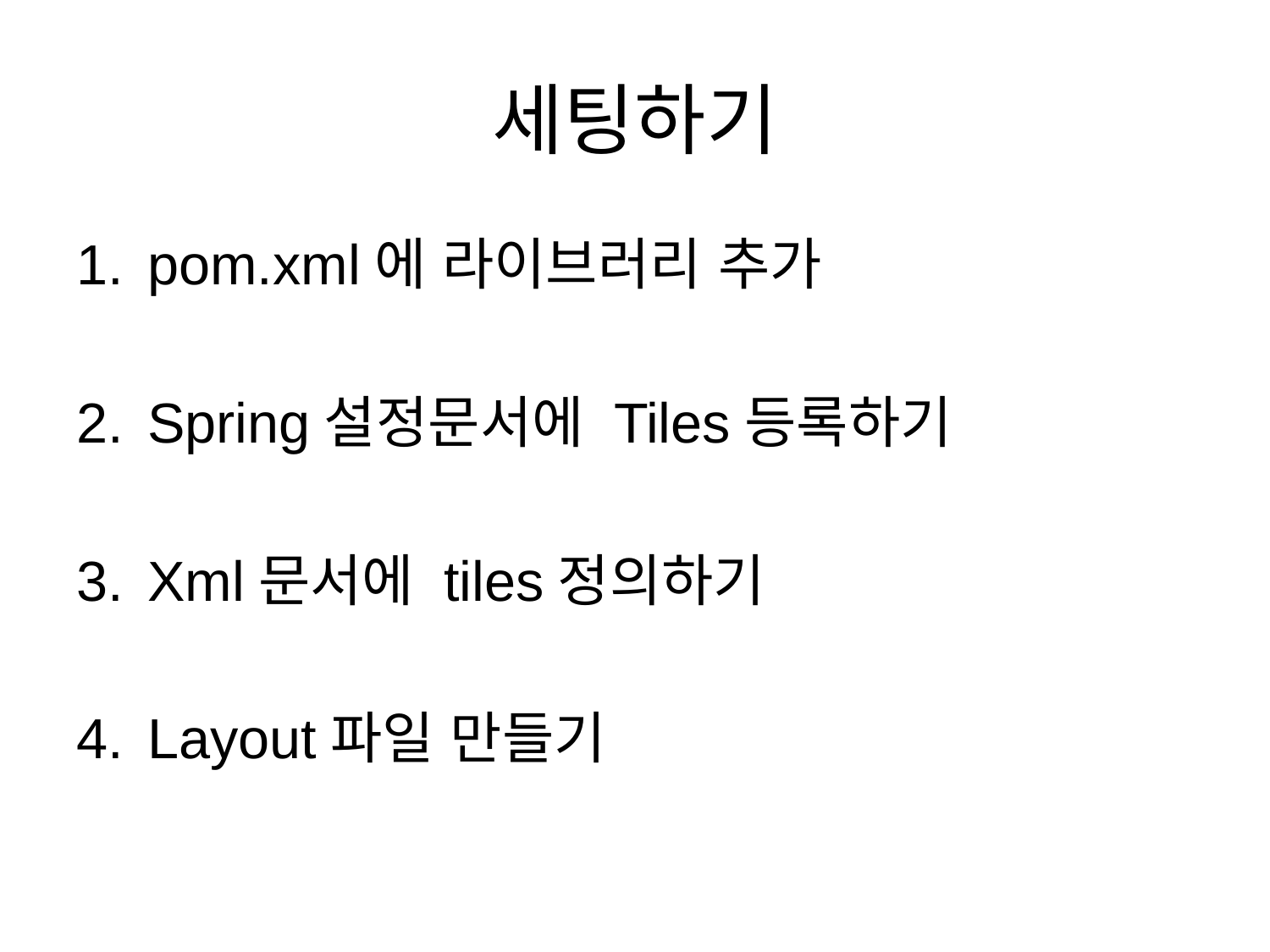

# 세팅하기
pom.xml에 라이브러리 추가

Spring설정문서에 Tiles등록하기

Xml문서에 tiles정의하기

Layout파일 만들기